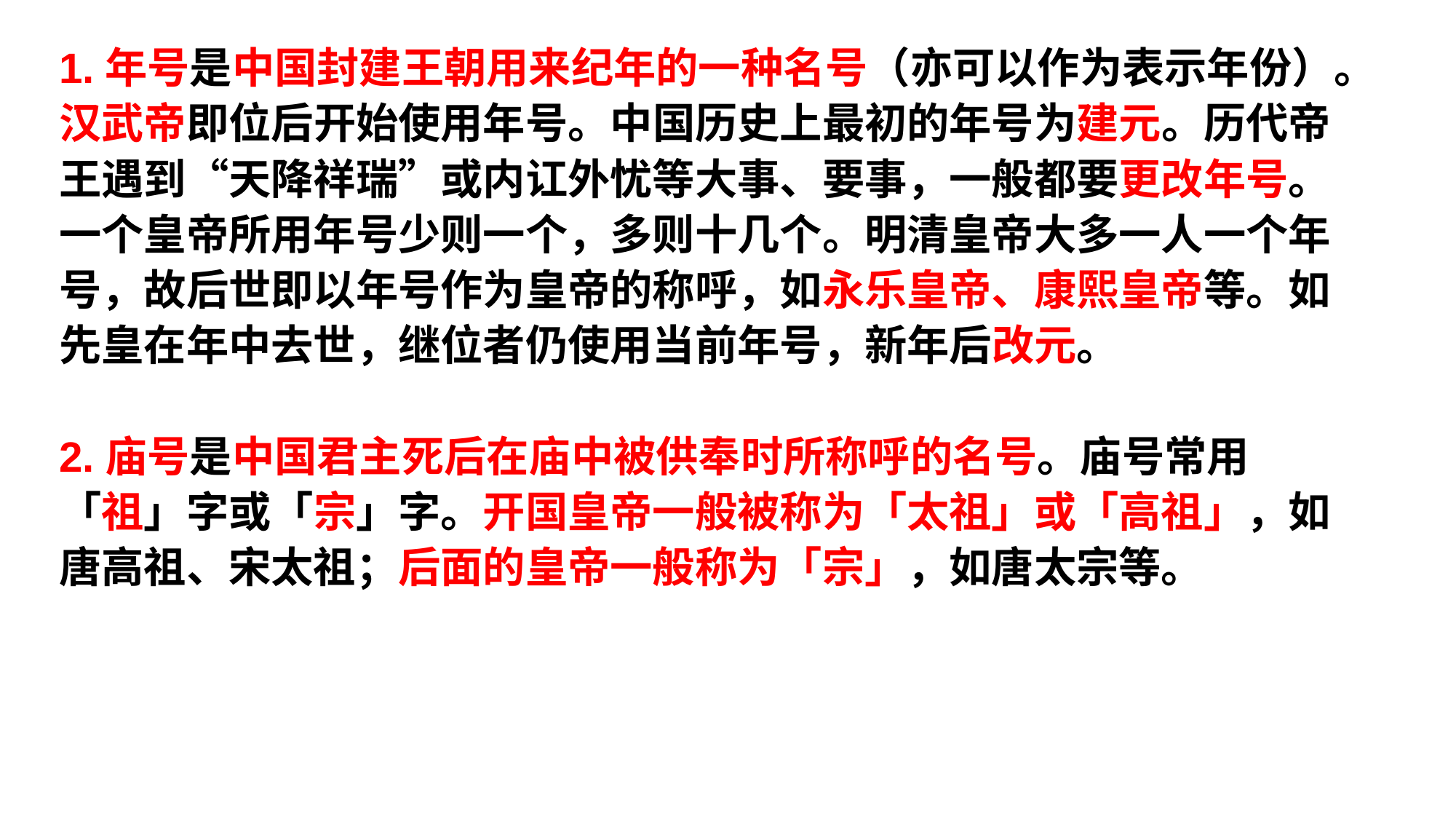

1.年号是中国封建王朝用来纪年的一种名号（亦可以作为表示年份）。汉武帝即位后开始使用年号。中国历史上最初的年号为建元。历代帝王遇到“天降祥瑞”或内讧外忧等大事、要事，一般都要更改年号。一个皇帝所用年号少则一个，多则十几个。明清皇帝大多一人一个年号，故后世即以年号作为皇帝的称呼，如永乐皇帝、康熙皇帝等。如先皇在年中去世，继位者仍使用当前年号，新年后改元。

2.庙号是中国君主死后在庙中被供奉时所称呼的名号。庙号常用「祖」字或「宗」字。开国皇帝一般被称为「太祖」或「高祖」，如唐高祖、宋太祖；后面的皇帝一般称为「宗」，如唐太宗等。